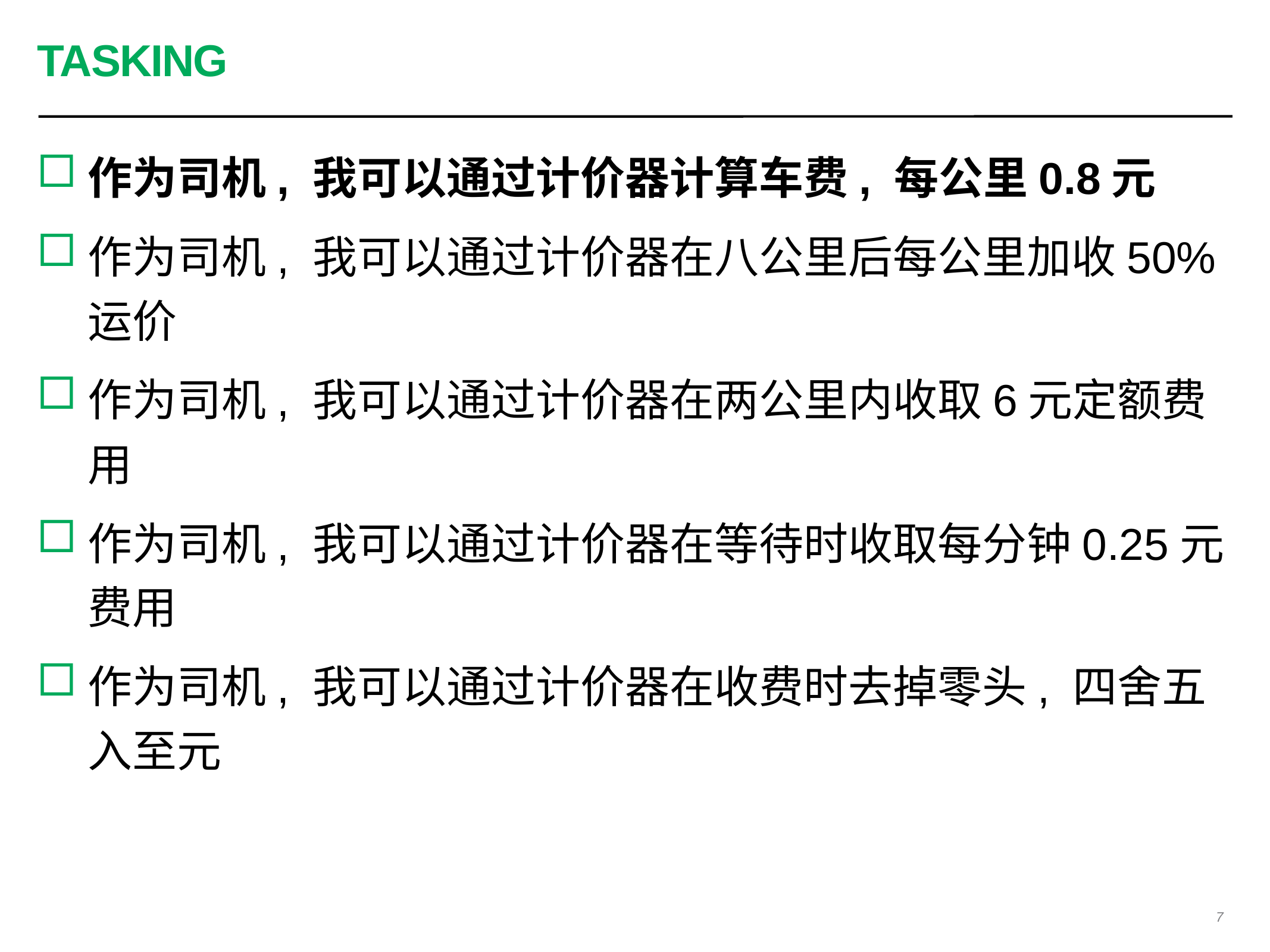

# Tasking
作为司机, 我可以通过计价器计算车费, 每公里0.8元
作为司机, 我可以通过计价器在八公里后每公里加收50%运价
作为司机, 我可以通过计价器在两公里内收取6元定额费用
作为司机, 我可以通过计价器在等待时收取每分钟0.25元费用
作为司机, 我可以通过计价器在收费时去掉零头, 四舍五入至元

7